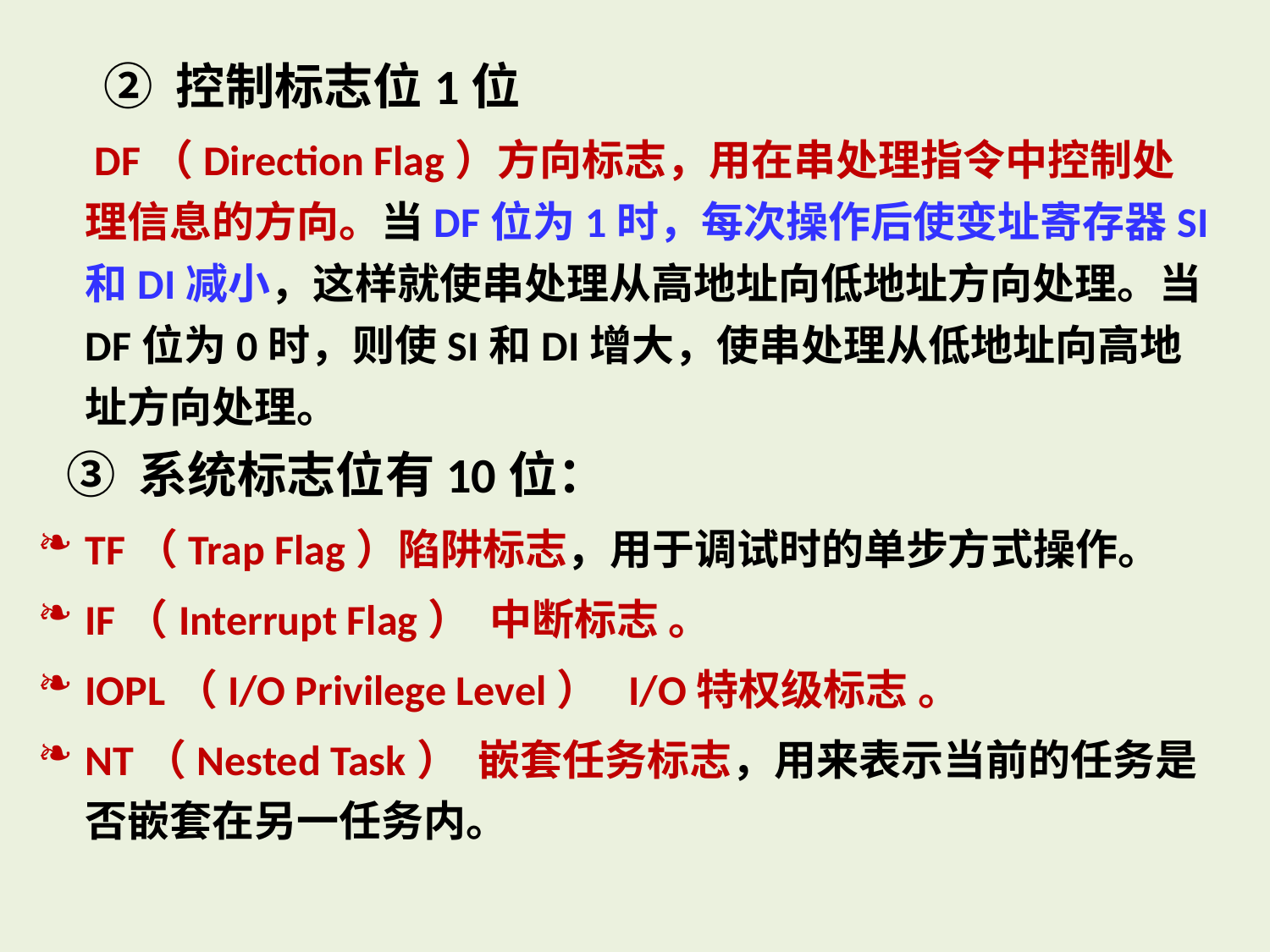

② 控制标志位1位
      DF（Direction Flag）方向标志，用在串处理指令中控制处理信息的方向。当DF位为1时，每次操作后使变址寄存器SI和DI减小，这样就使串处理从高地址向低地址方向处理。当DF位为0时，则使SI和DI增大，使串处理从低地址向高地址方向处理。
   ③ 系统标志位有10位：
TF（Trap Flag）陷阱标志，用于调试时的单步方式操作。
IF（Interrupt Flag）  中断标志 。
IOPL（I/O Privilege Level）  I/O特权级标志 。
NT（Nested Task）  嵌套任务标志，用来表示当前的任务是否嵌套在另一任务内。

33